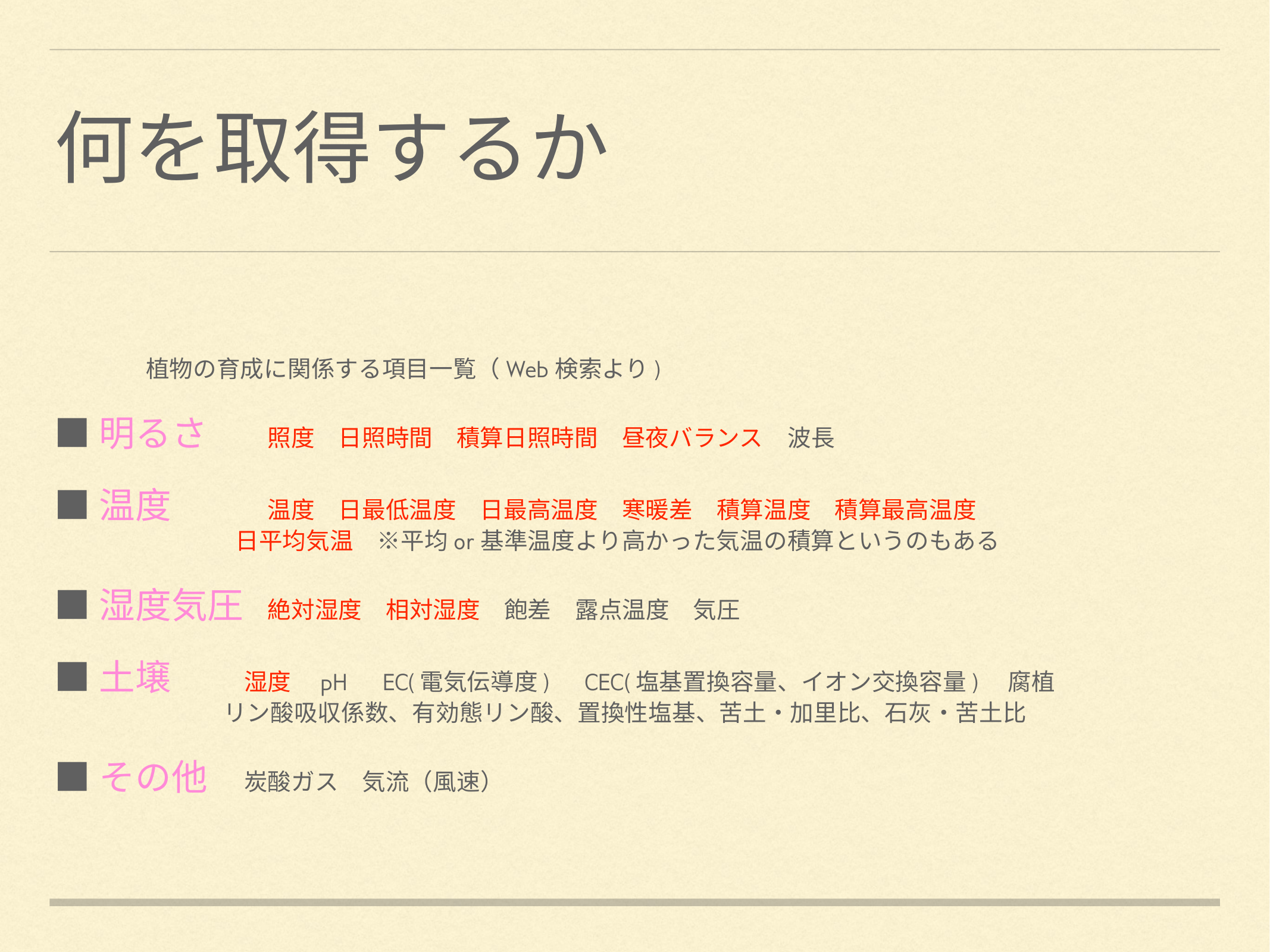

# 何を取得するか
            植物の育成に関係する項目一覧（Web検索より)
■明るさ　　照度　日照時間　積算日照時間　昼夜バランス　波長
■温度　　　温度　日最低温度　日最高温度　寒暖差　積算温度　積算最高温度
                     　 日平均気温　※平均or基準温度より高かった気温の積算というのもある
■湿度気圧　絶対湿度　相対湿度　飽差　露点温度　気圧
■土壌　　湿度　pH　EC(電気伝導度)　CEC(塩基置換容量、イオン交換容量)　腐植
                　　 リン酸吸収係数、有効態リン酸、置換性塩基、苦土・加里比、石灰・苦土比
■その他　炭酸ガス　気流（風速）